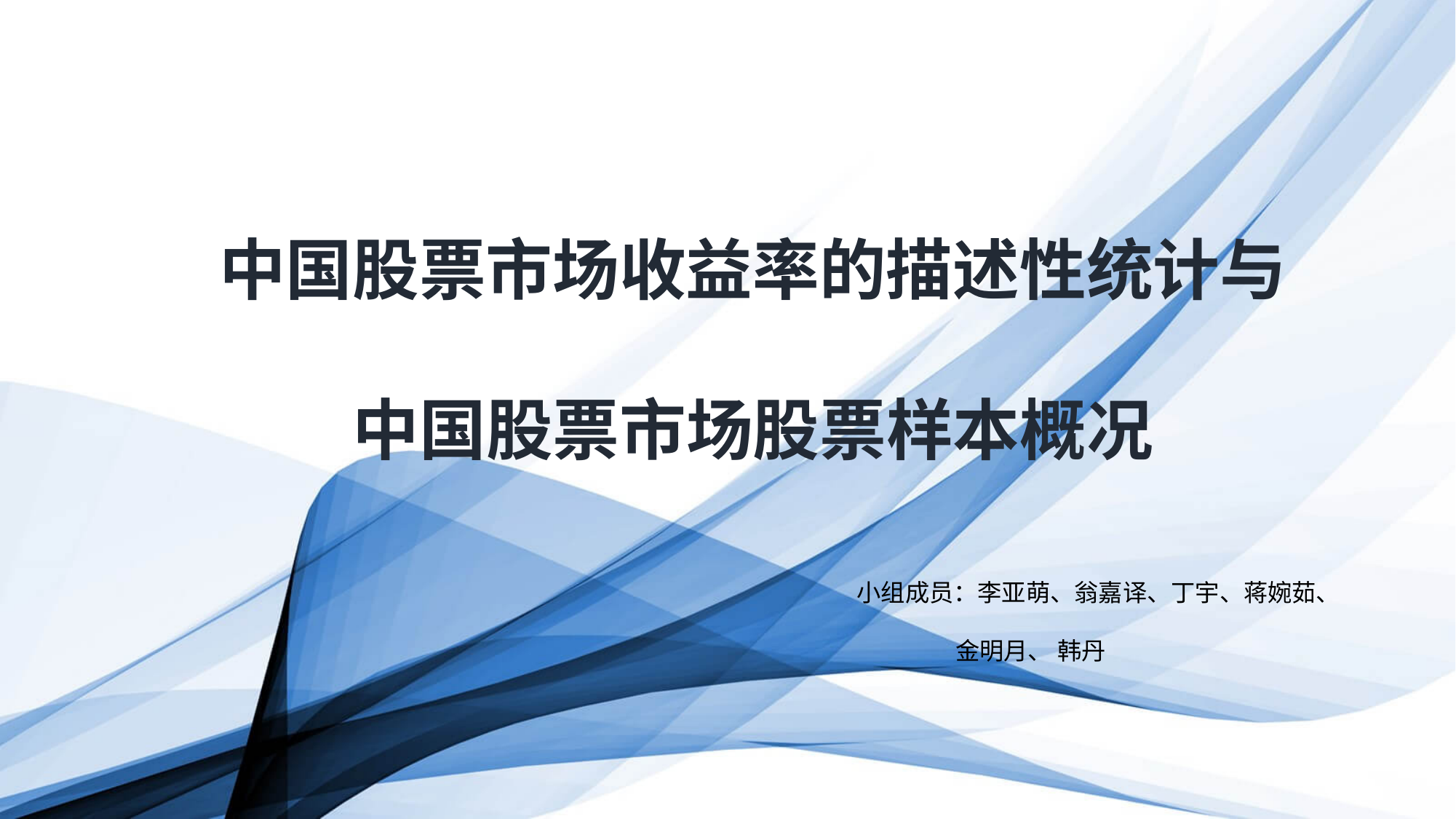

中国股票市场收益率的描述性统计与

中国股票市场股票样本概况
小组成员：李亚萌、翁嘉译、丁宇、蒋婉茹、
                 金明月、 韩丹